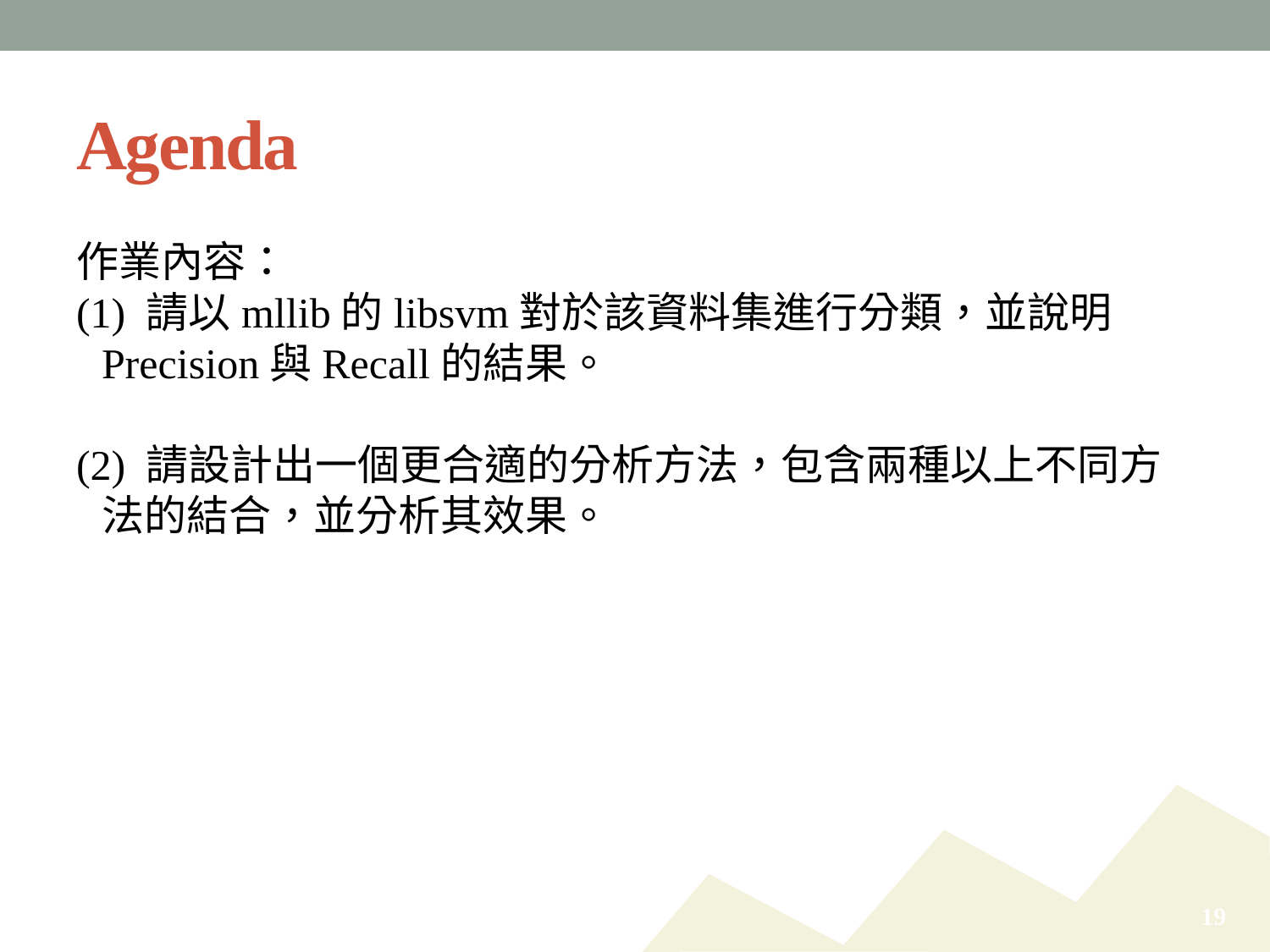

# Agenda
作業內容：
(1) 請以mllib的libsvm對於該資料集進行分類，並說明Precision與Recall的結果。

(2) 請設計出一個更合適的分析方法，包含兩種以上不同方法的結合，並分析其效果。
19